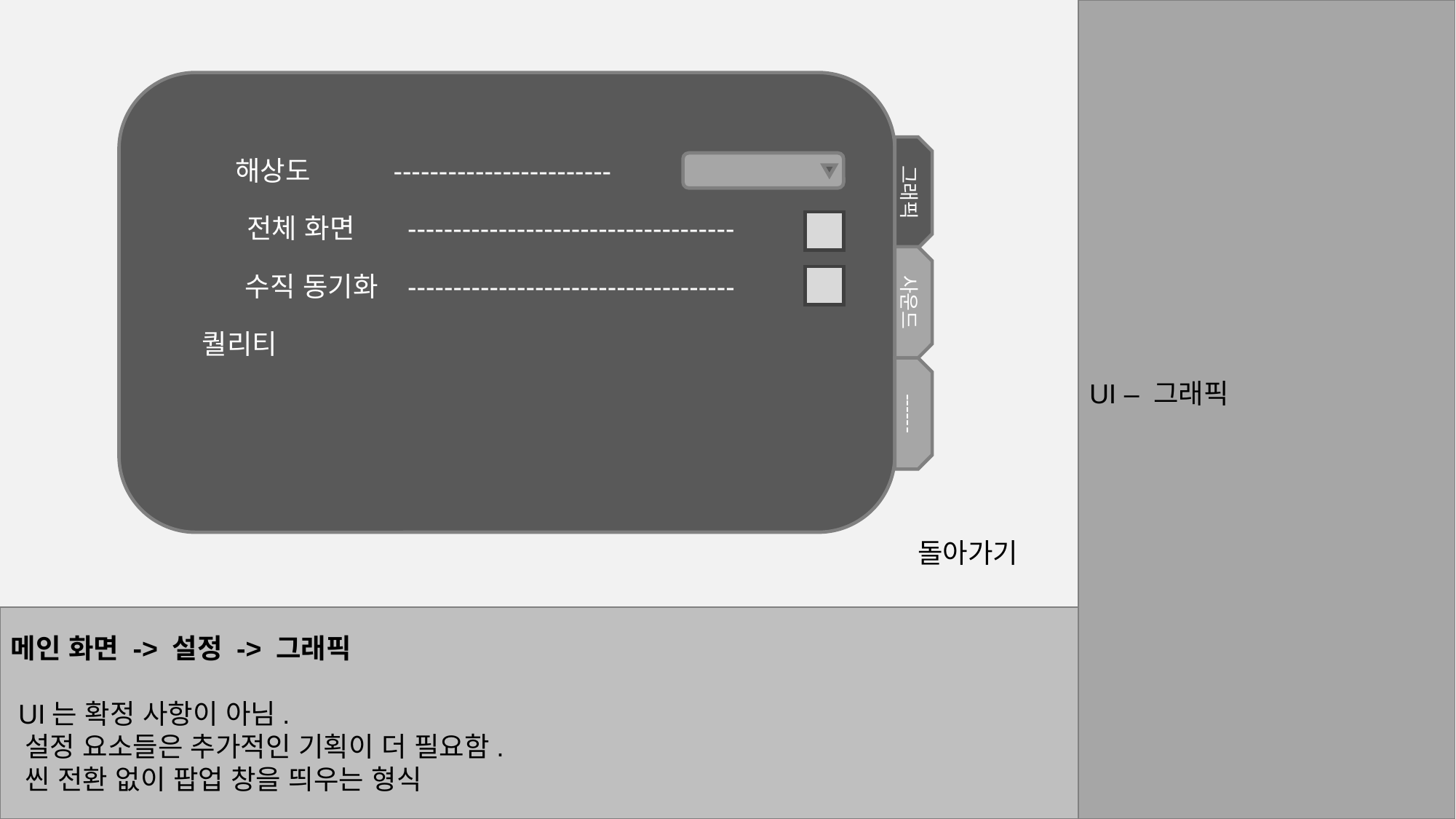

UI – 그래픽

해상도          ------------------------

그래픽
전체 화면      ------------------------------------

수직 동기화   ------------------------------------

사운드
퀄리티
------
돌아가기
메인 화면 -> 설정 -> 그래픽

 UI는 확정 사항이 아님.
 설정 요소들은 추가적인 기획이 더 필요함.
 씬 전환 없이 팝업 창을 띄우는 형식